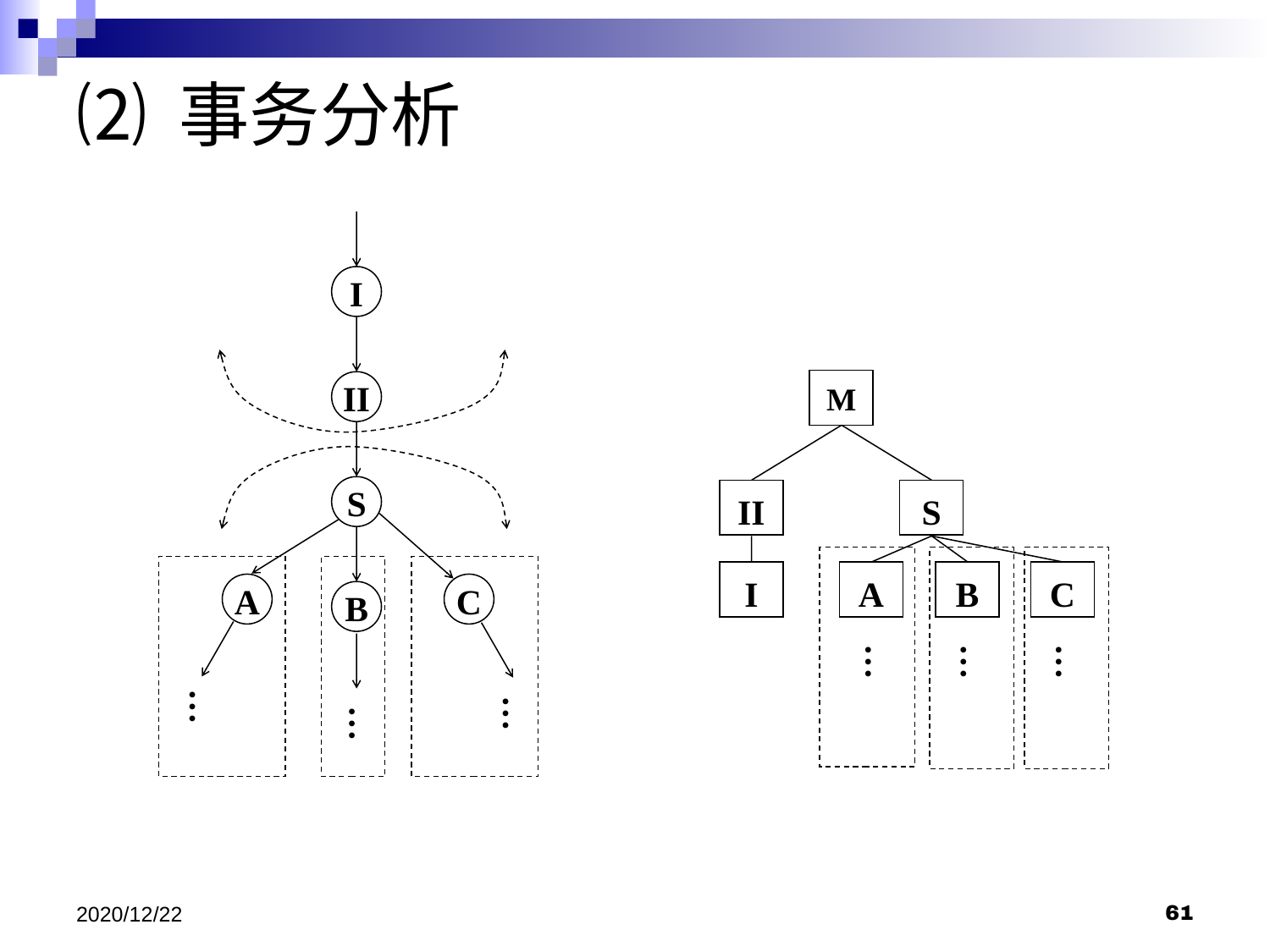

# ⑵ 事务分析

I

II

S

A

C

B

…
…
…

M

II
S

I
A
B
C
…
…
…

2020/12/22
61